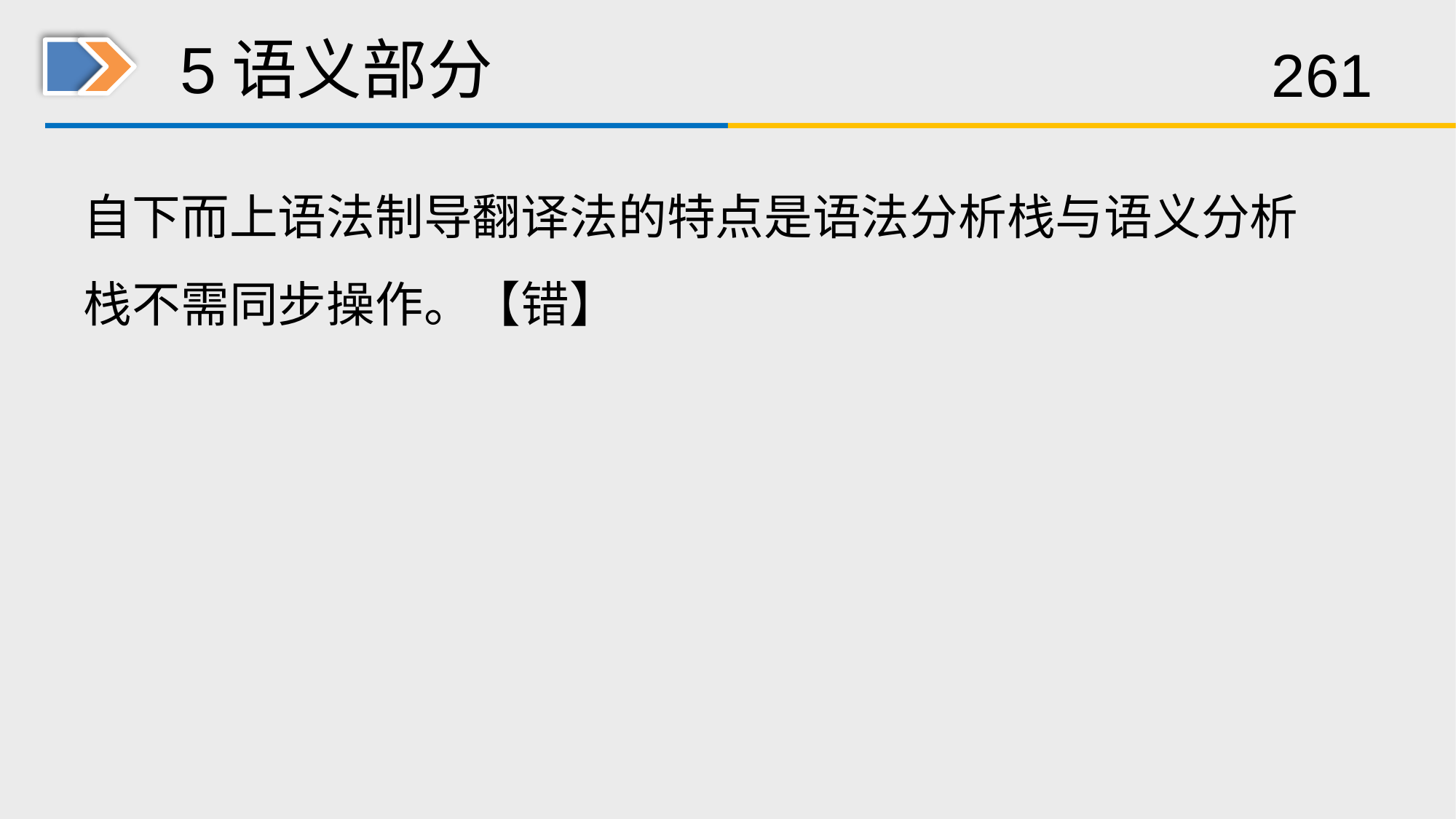

# 5语义部分
261
自下而上语法制导翻译法的特点是语法分析栈与语义分析栈不需同步操作。【错】